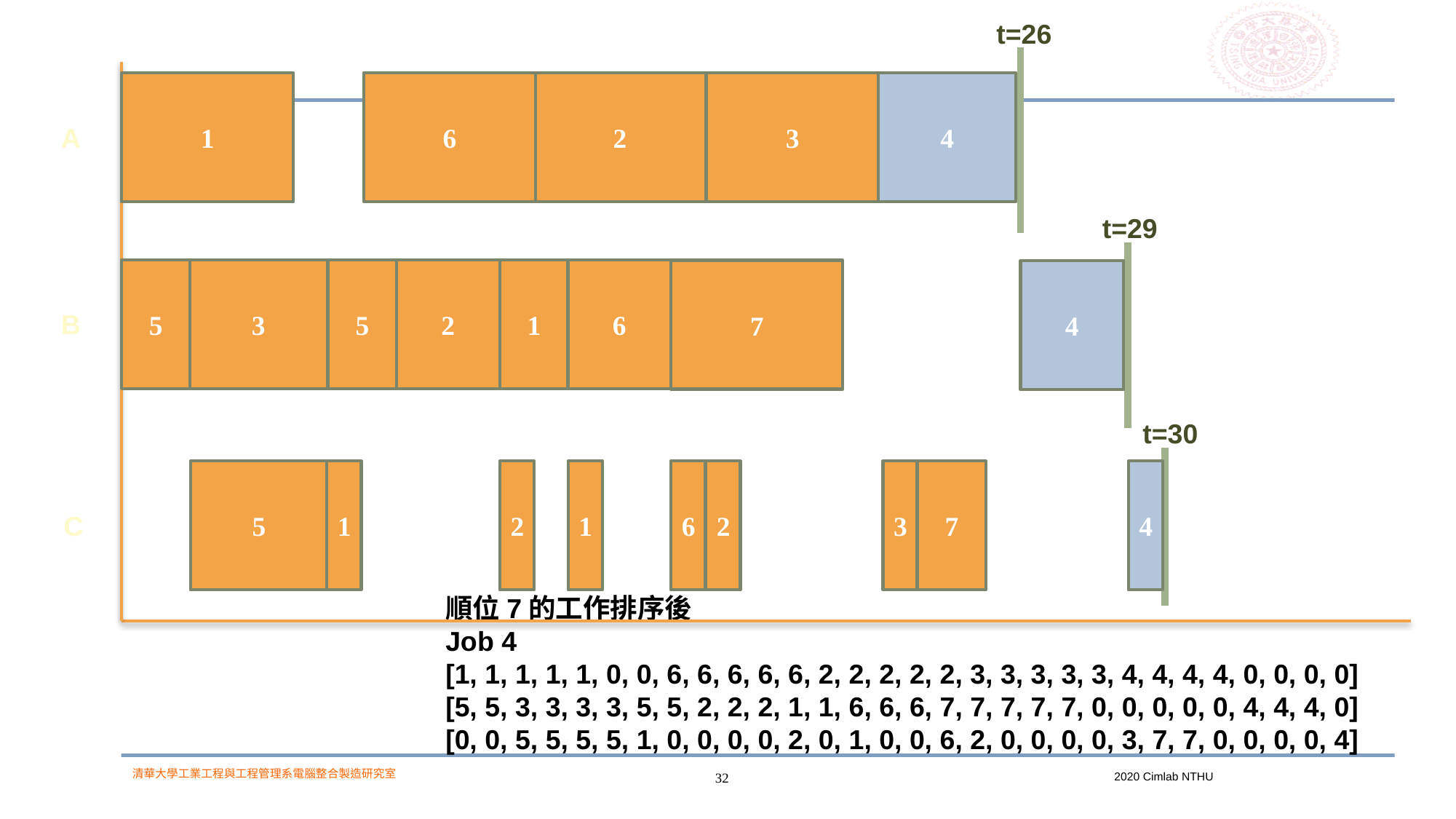

t=26
1
6
3
4
2
A
t=29
3
5
5
2
1
6
7
4
B
t=30
1
2
1
6
2
3
7
4
5
C
順位7的工作排序後
Job 4
[1, 1, 1, 1, 1, 0, 0, 6, 6, 6, 6, 6, 2, 2, 2, 2, 2, 3, 3, 3, 3, 3, 4, 4, 4, 4, 0, 0, 0, 0]
[5, 5, 3, 3, 3, 3, 5, 5, 2, 2, 2, 1, 1, 6, 6, 6, 7, 7, 7, 7, 7, 0, 0, 0, 0, 0, 4, 4, 4, 0]
[0, 0, 5, 5, 5, 5, 1, 0, 0, 0, 0, 2, 0, 1, 0, 0, 6, 2, 0, 0, 0, 0, 3, 7, 7, 0, 0, 0, 0, 4]